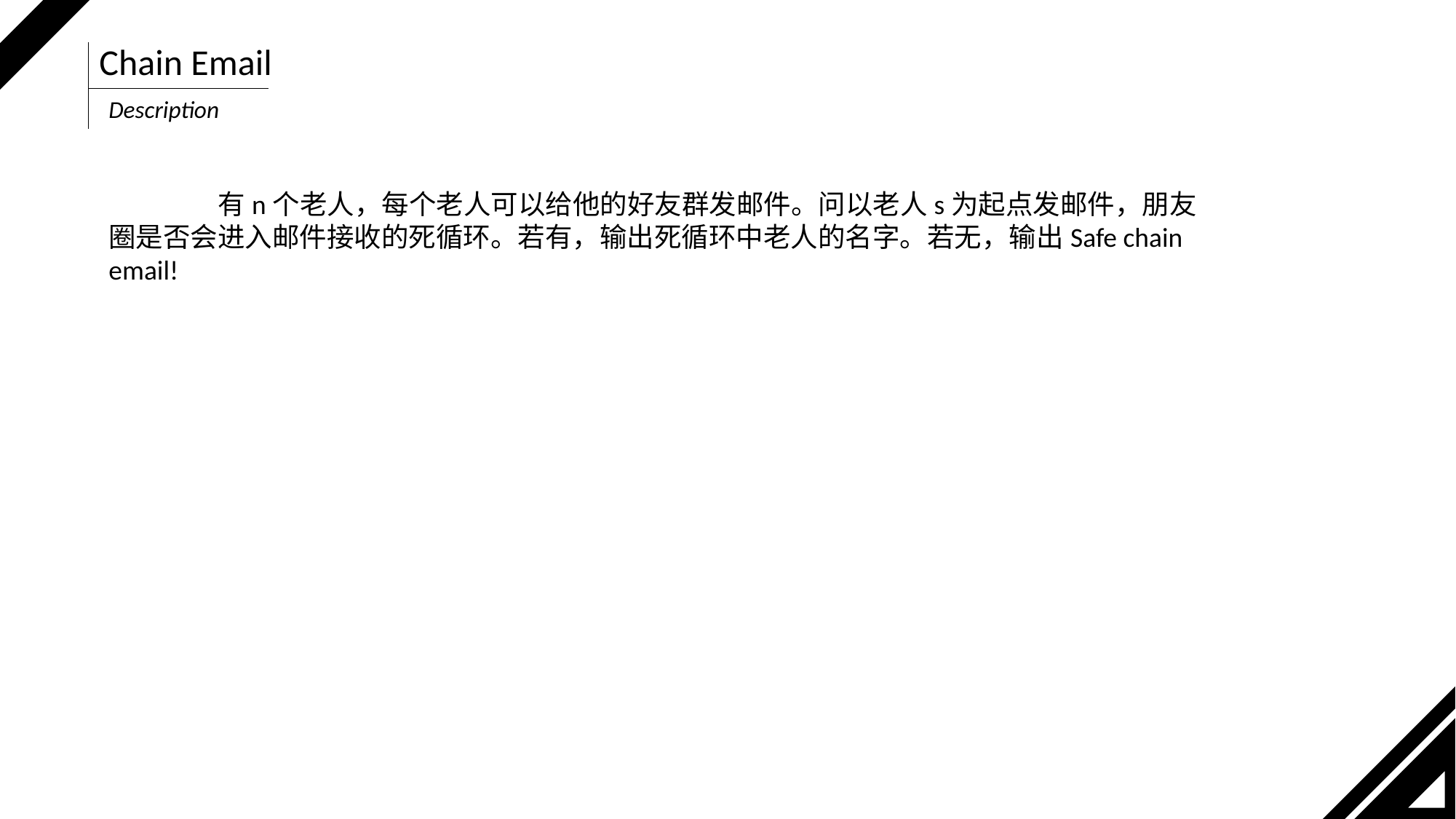

Chain Email
Description
	有n个老人，每个老人可以给他的好友群发邮件。问以老人s为起点发邮件，朋友圈是否会进入邮件接收的死循环。若有，输出死循环中老人的名字。若无，输出Safe chain email!